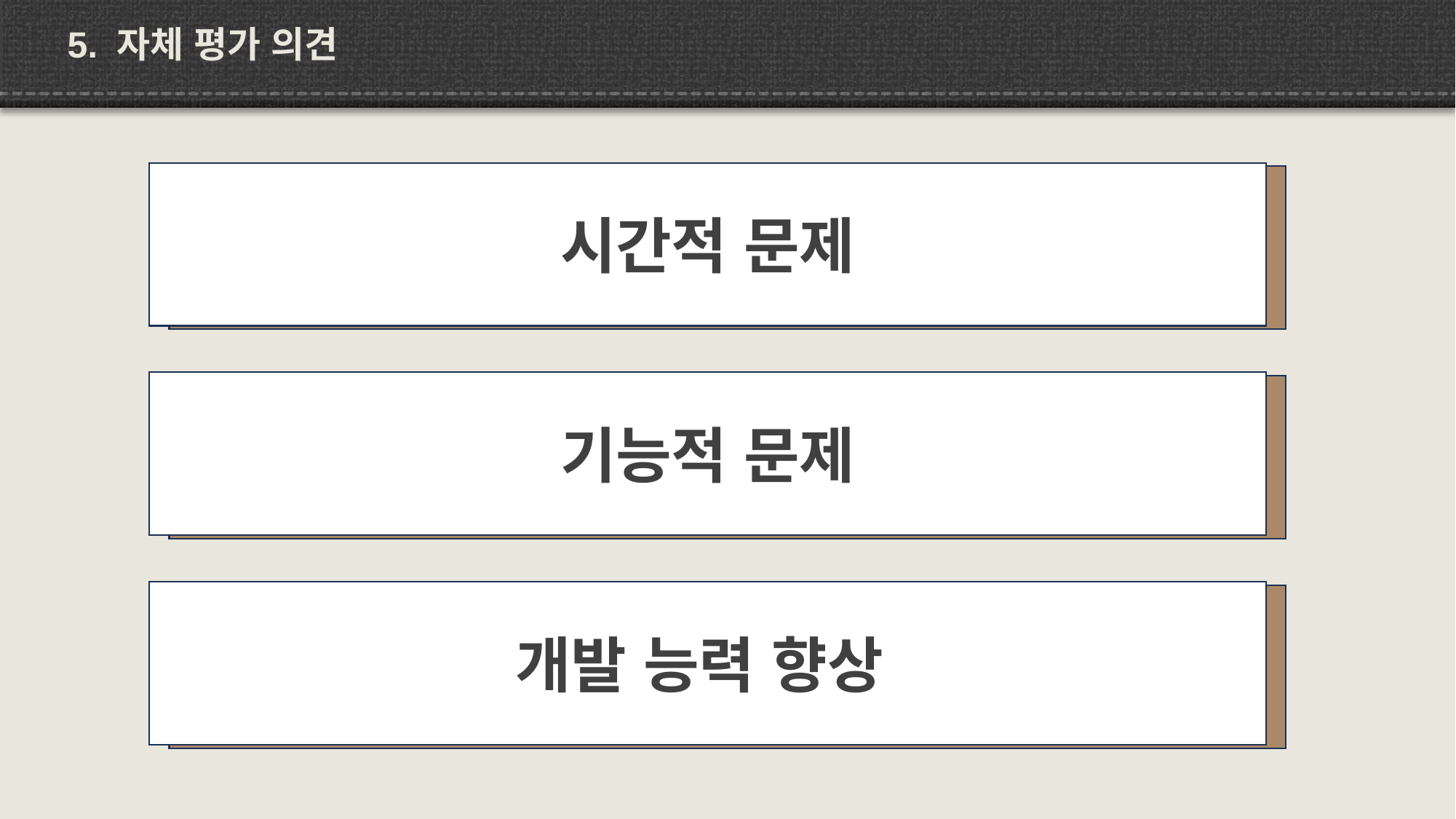

5. 자체 평가 의견

시간적 문제

기능적 문제

개발 능력 향상